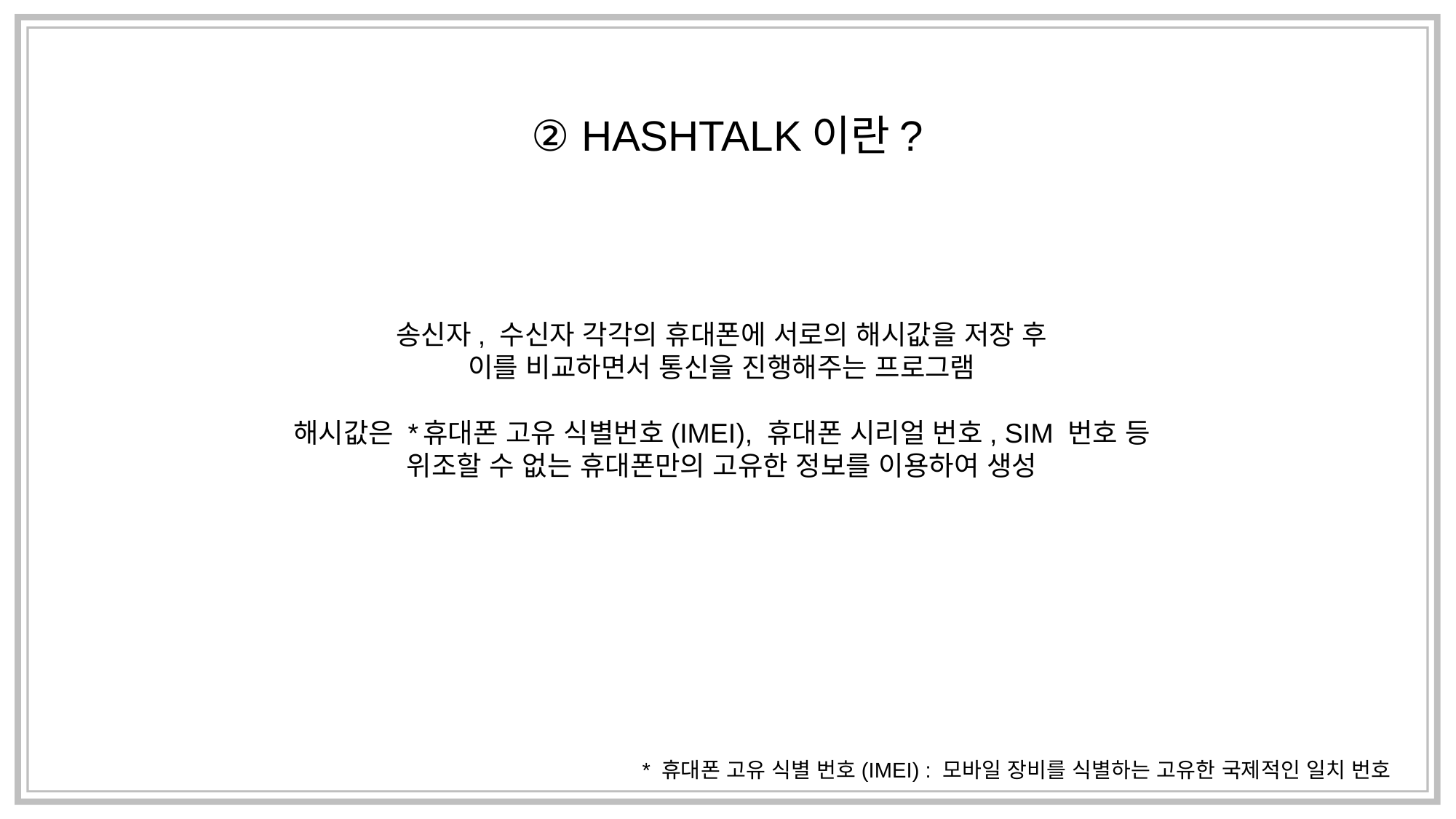

② HASHTALK이란?
송신자, 수신자 각각의 휴대폰에 서로의 해시값을 저장 후
이를 비교하면서 통신을 진행해주는 프로그램

해시값은 * 휴대폰 고유 식별번호(IMEI), 휴대폰 시리얼 번호, SIM 번호 등
위조할 수 없는 휴대폰만의 고유한 정보를 이용하여 생성
* 휴대폰 고유 식별 번호(IMEI) : 모바일 장비를 식별하는 고유한 국제적인 일치 번호